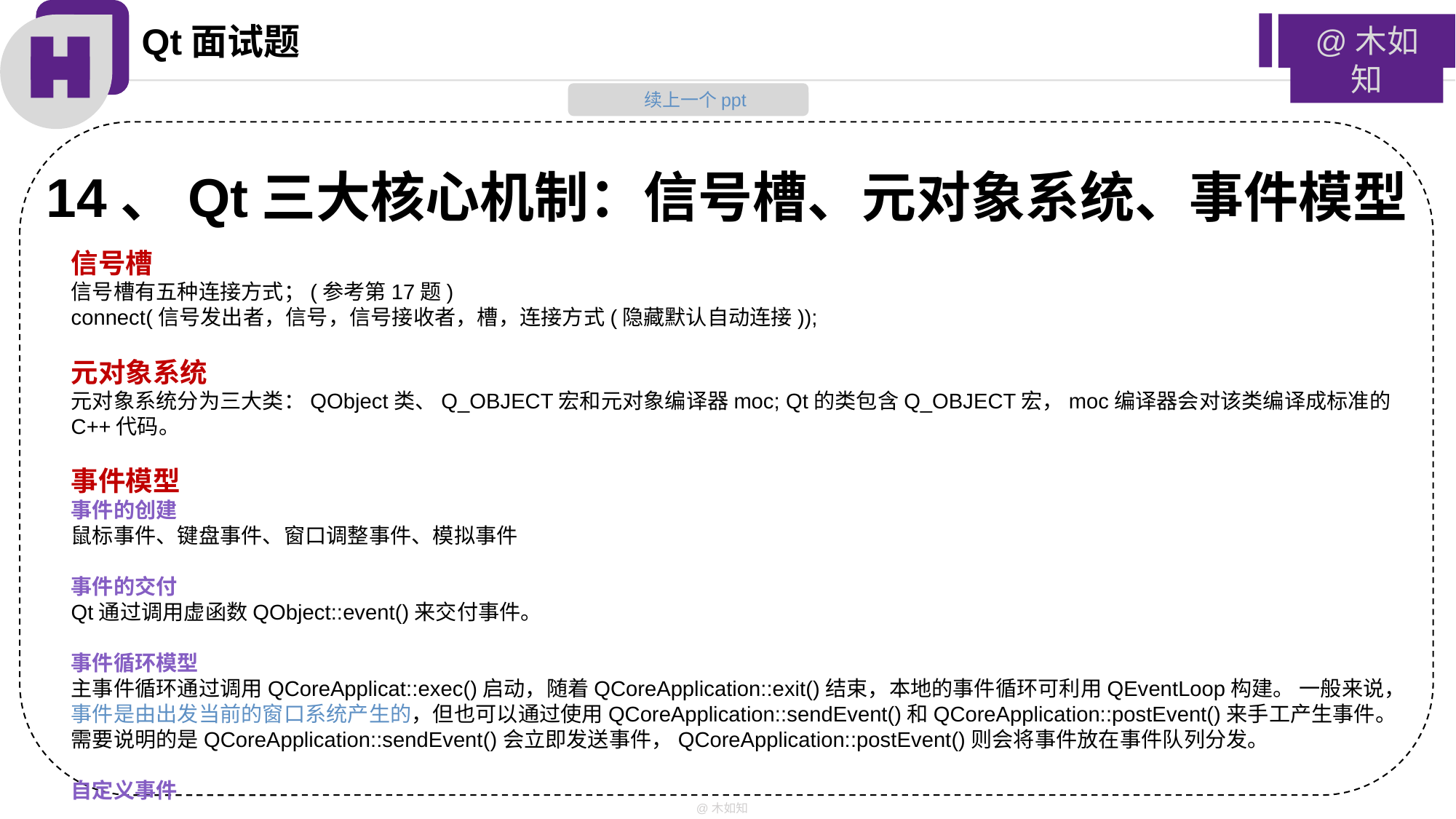

Qt面试题

@木如知
续上一个ppt

14、Qt三大核心机制：信号槽、元对象系统、事件模型
信号槽
信号槽有五种连接方式；(参考第17题)
connect(信号发出者，信号，信号接收者，槽，连接方式(隐藏默认自动连接));

元对象系统
元对象系统分为三大类：QObject类、Q_OBJECT宏和元对象编译器moc; Qt的类包含Q_OBJECT宏，moc编译器会对该类编译成标准的C++代码。

事件模型
事件的创建
鼠标事件、键盘事件、窗口调整事件、模拟事件

事件的交付
Qt通过调用虚函数QObject::event()来交付事件。

事件循环模型
主事件循环通过调用QCoreApplicat::exec()启动，随着QCoreApplication::exit()结束，本地的事件循环可利用QEventLoop构建。 一般来说，事件是由出发当前的窗口系统产生的，但也可以通过使用QCoreApplication::sendEvent()和QCoreApplication::postEvent()来手工产生事件。需要说明的是QCoreApplication::sendEvent()会立即发送事件，QCoreApplication::postEvent()则会将事件放在事件队列分发。

自定义事件
@木如知